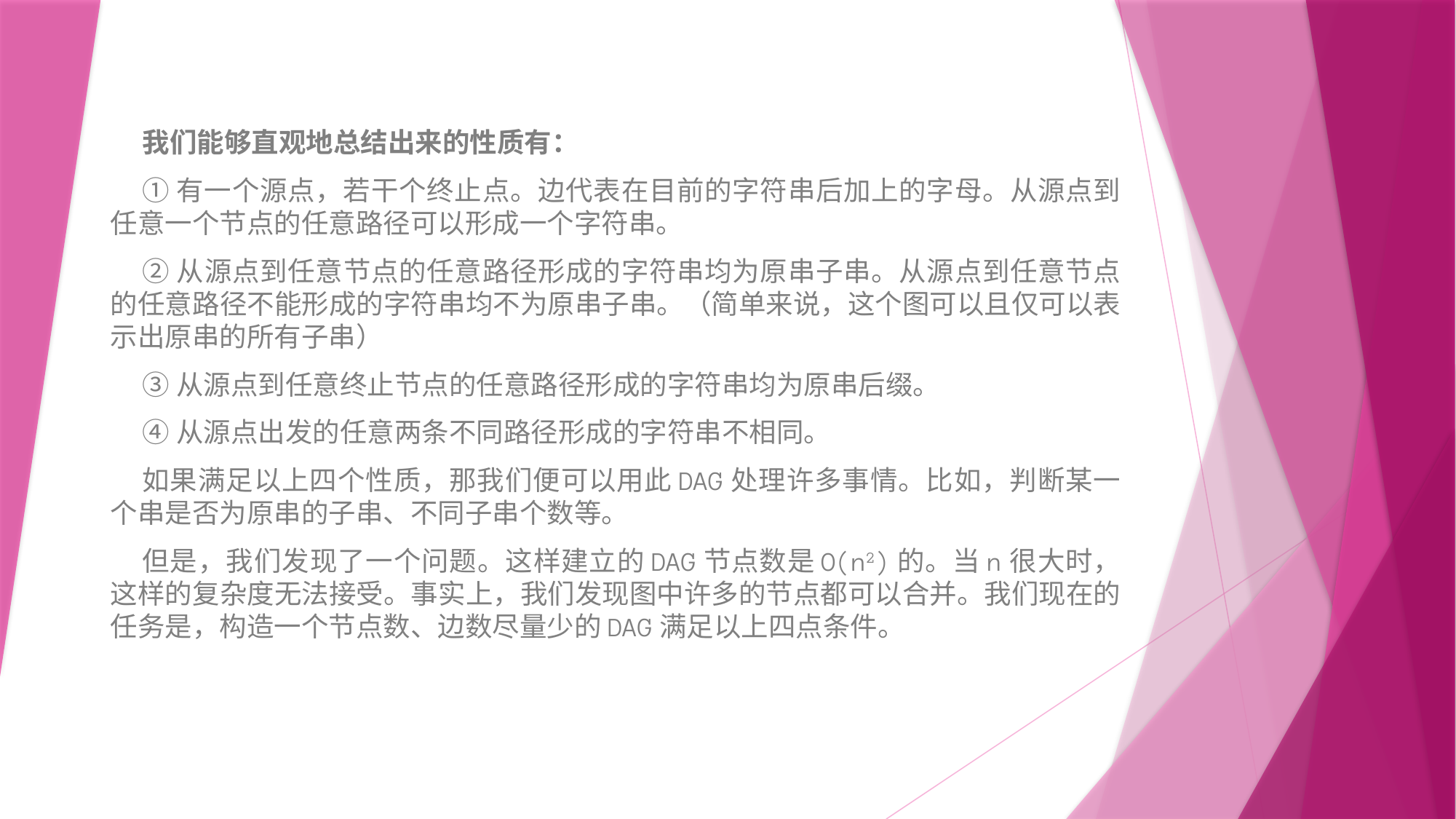

#
我们能够直观地总结出来的性质有：
①有一个源点，若干个终止点。边代表在目前的字符串后加上的字母。从源点到任意一个节点的任意路径可以形成一个字符串。
②从源点到任意节点的任意路径形成的字符串均为原串子串。从源点到任意节点的任意路径不能形成的字符串均不为原串子串。（简单来说，这个图可以且仅可以表示出原串的所有子串）
③从源点到任意终止节点的任意路径形成的字符串均为原串后缀。
④从源点出发的任意两条不同路径形成的字符串不相同。
如果满足以上四个性质，那我们便可以用此DAG处理许多事情。比如，判断某一个串是否为原串的子串、不同子串个数等。
但是，我们发现了一个问题。这样建立的DAG节点数是O(n2)的。当n很大时，这样的复杂度无法接受。事实上，我们发现图中许多的节点都可以合并。我们现在的任务是，构造一个节点数、边数尽量少的DAG满足以上四点条件。